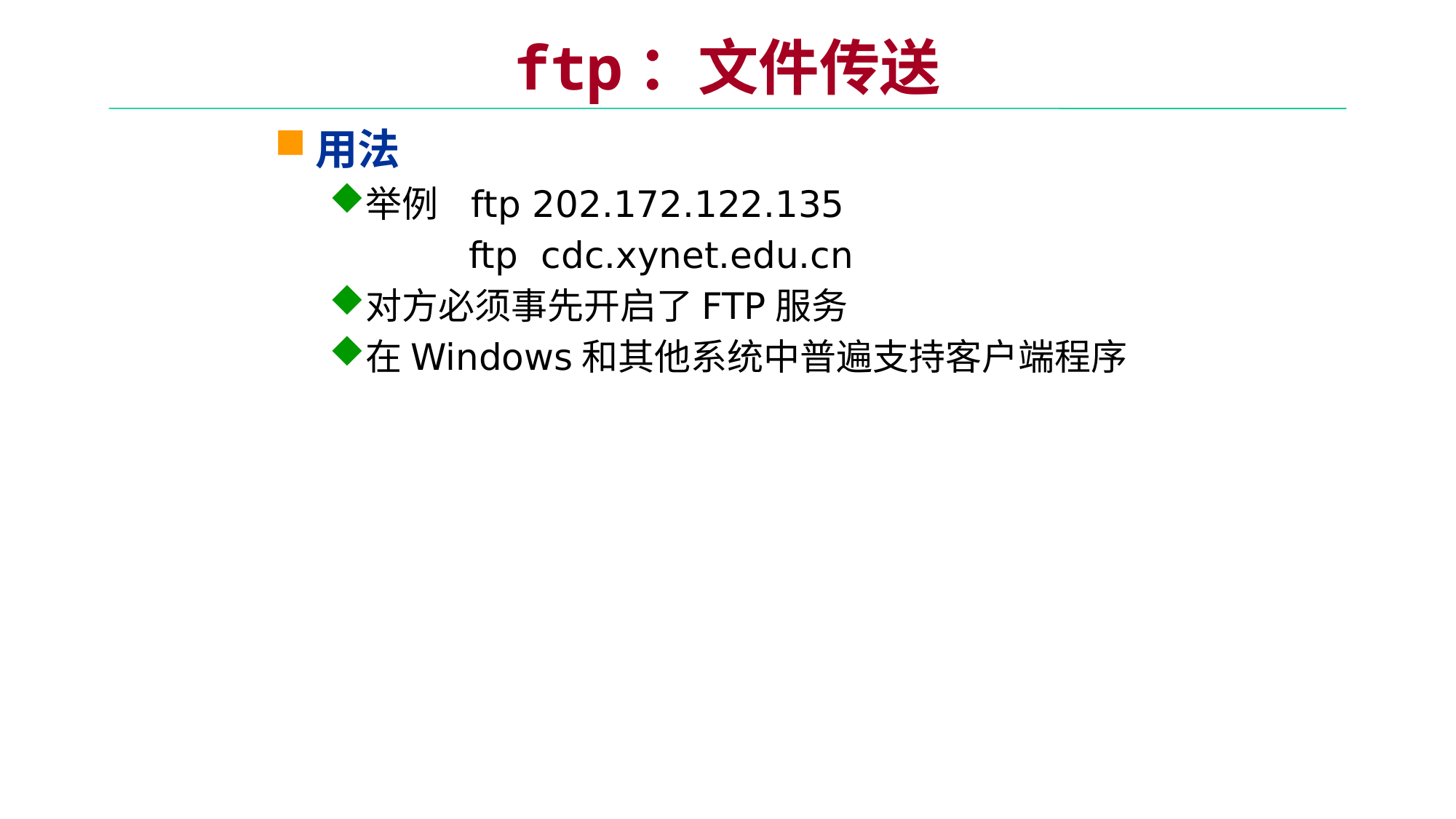

# ftp：文件传送
用法
举例   ftp 202.172.122.135
            ftp  cdc.xynet.edu.cn
对方必须事先开启了FTP服务
在Windows和其他系统中普遍支持客户端程序